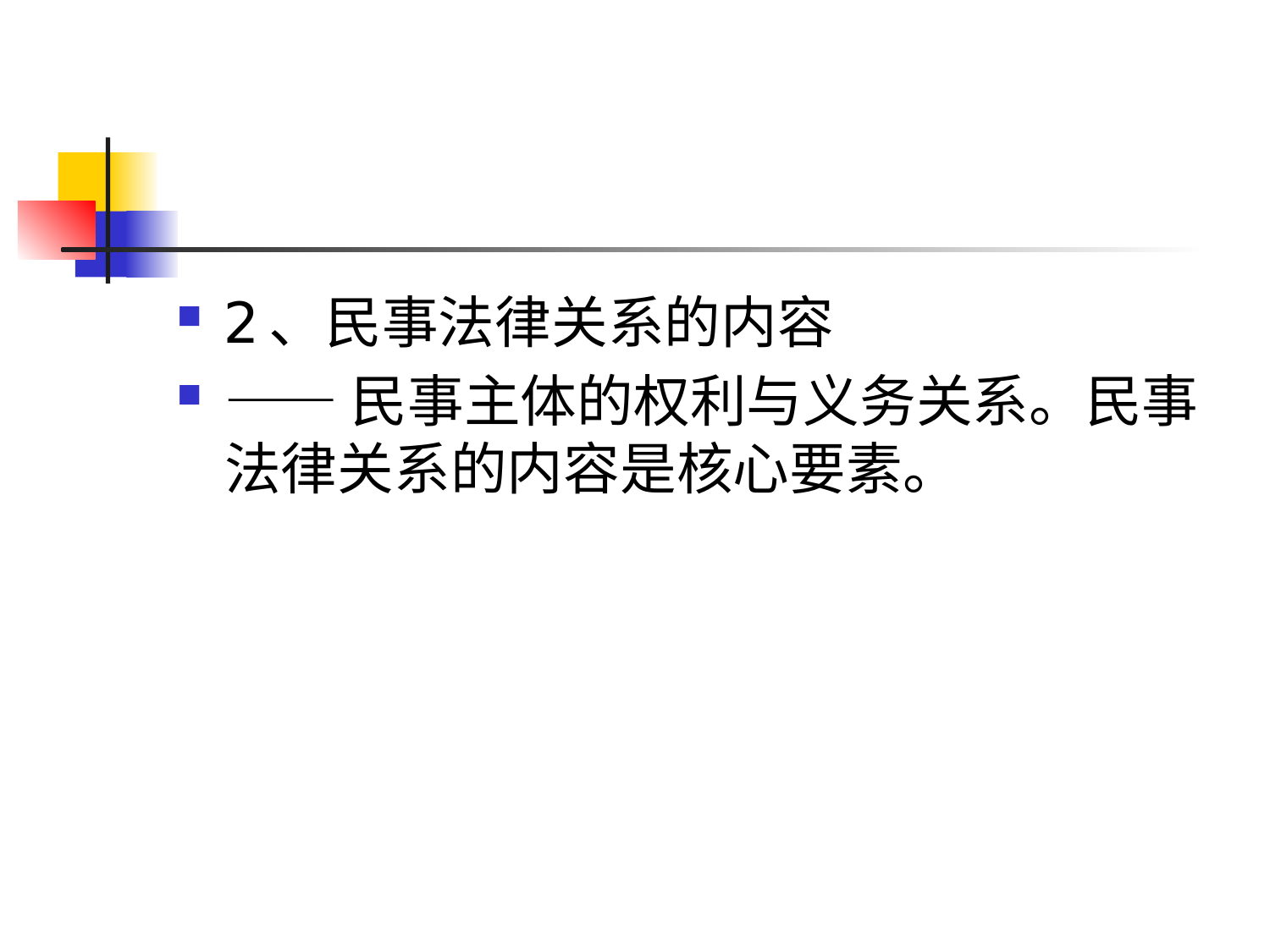

#
2、民事法律关系的内容
——民事主体的权利与义务关系。民事法律关系的内容是核心要素。